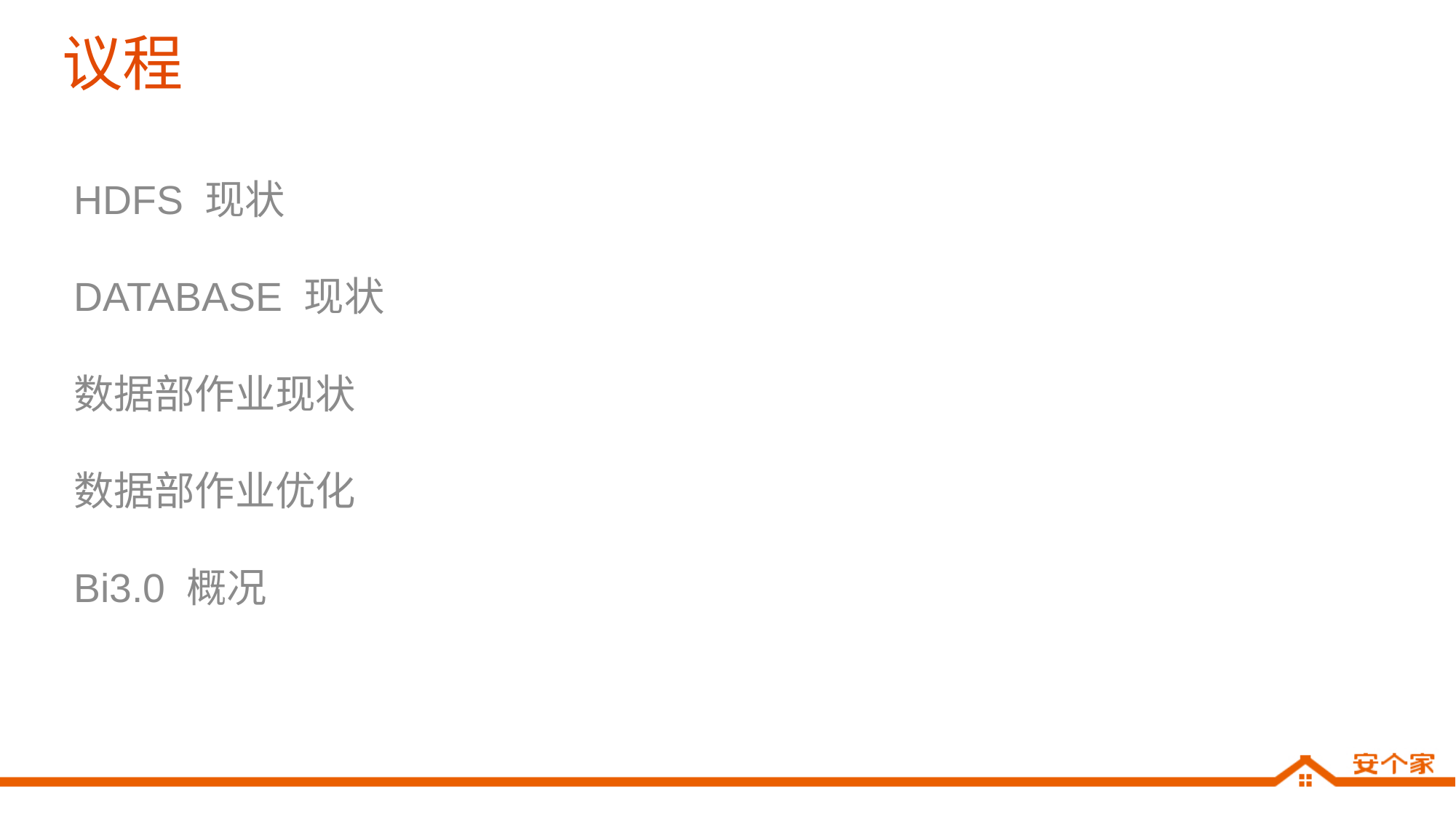

# 议程
HDFS 现状

DATABASE 现状

数据部作业现状

数据部作业优化

Bi3.0 概况